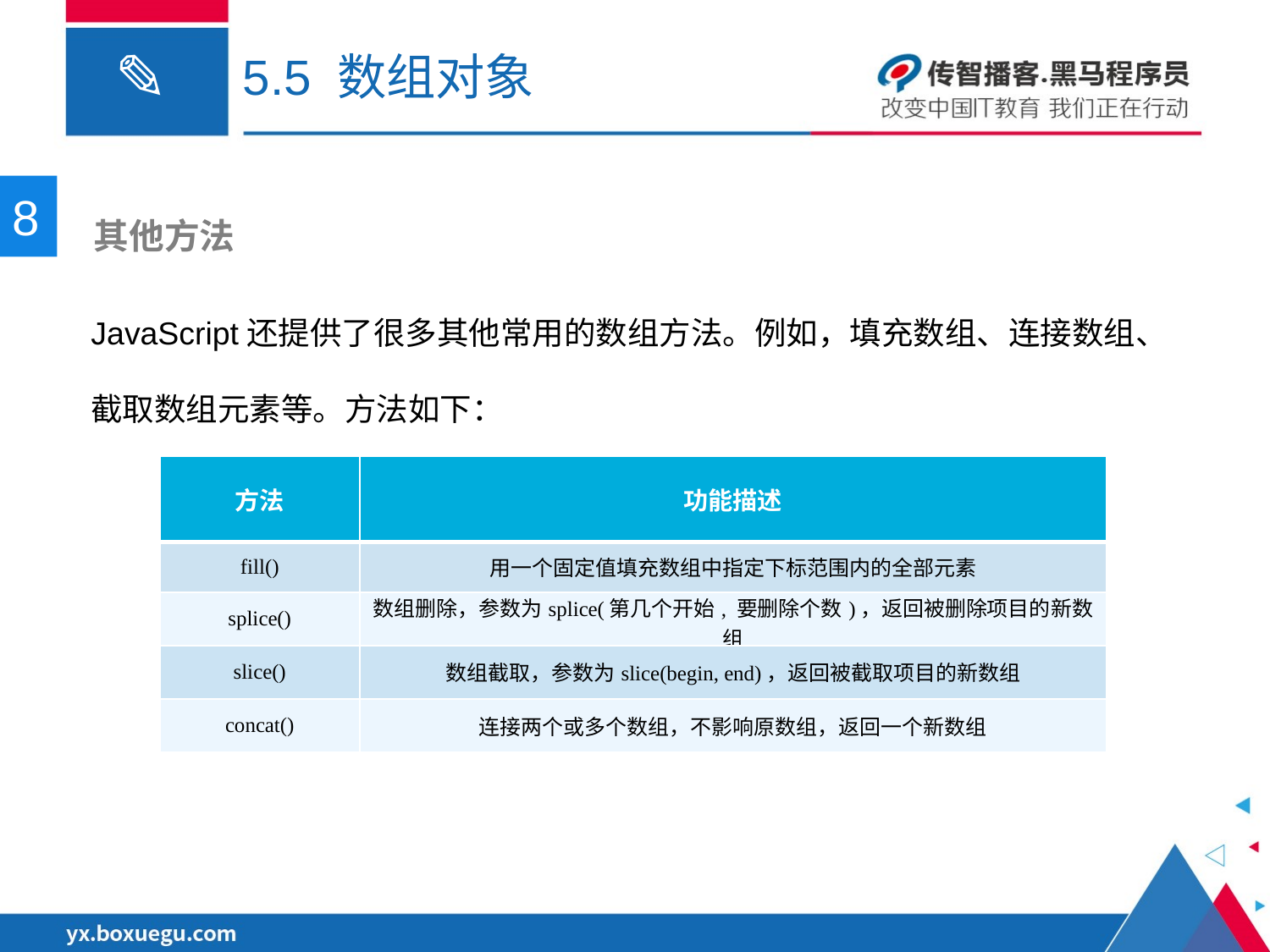

# 5.5 数组对象

8
  其他方法
JavaScript还提供了很多其他常用的数组方法。例如，填充数组、连接数组、截取数组元素等。方法如下：
| 方法 | 功能描述 |
| --- | --- |
| fill() | 用一个固定值填充数组中指定下标范围内的全部元素 |
| splice() | 数组删除，参数为splice(第几个开始, 要删除个数)，返回被删除项目的新数组 |
| slice() | 数组截取，参数为slice(begin, end)，返回被截取项目的新数组 |
| concat() | 连接两个或多个数组，不影响原数组，返回一个新数组 |